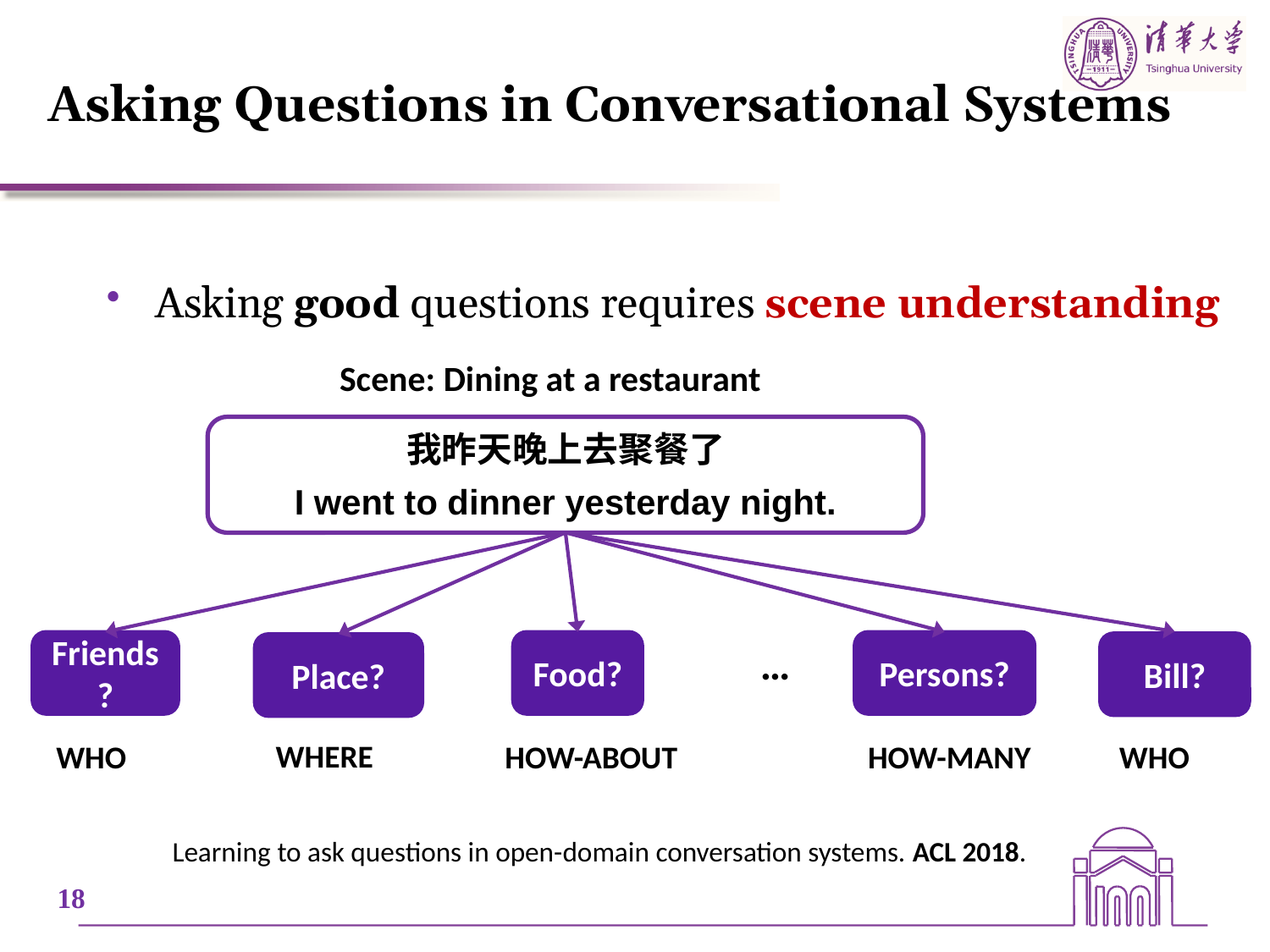

# Asking Questions in Conversational Systems
Asking good questions requires scene understanding
Scene: Dining at a restaurant
我昨天晚上去聚餐了
I went to dinner yesterday night.
Friends?
Food?
…
Persons?
Bill?
Place?
WHERE
HOW-ABOUT
HOW-MANY
WHO
WHO
Learning to ask questions in open-domain conversation systems. ACL 2018.